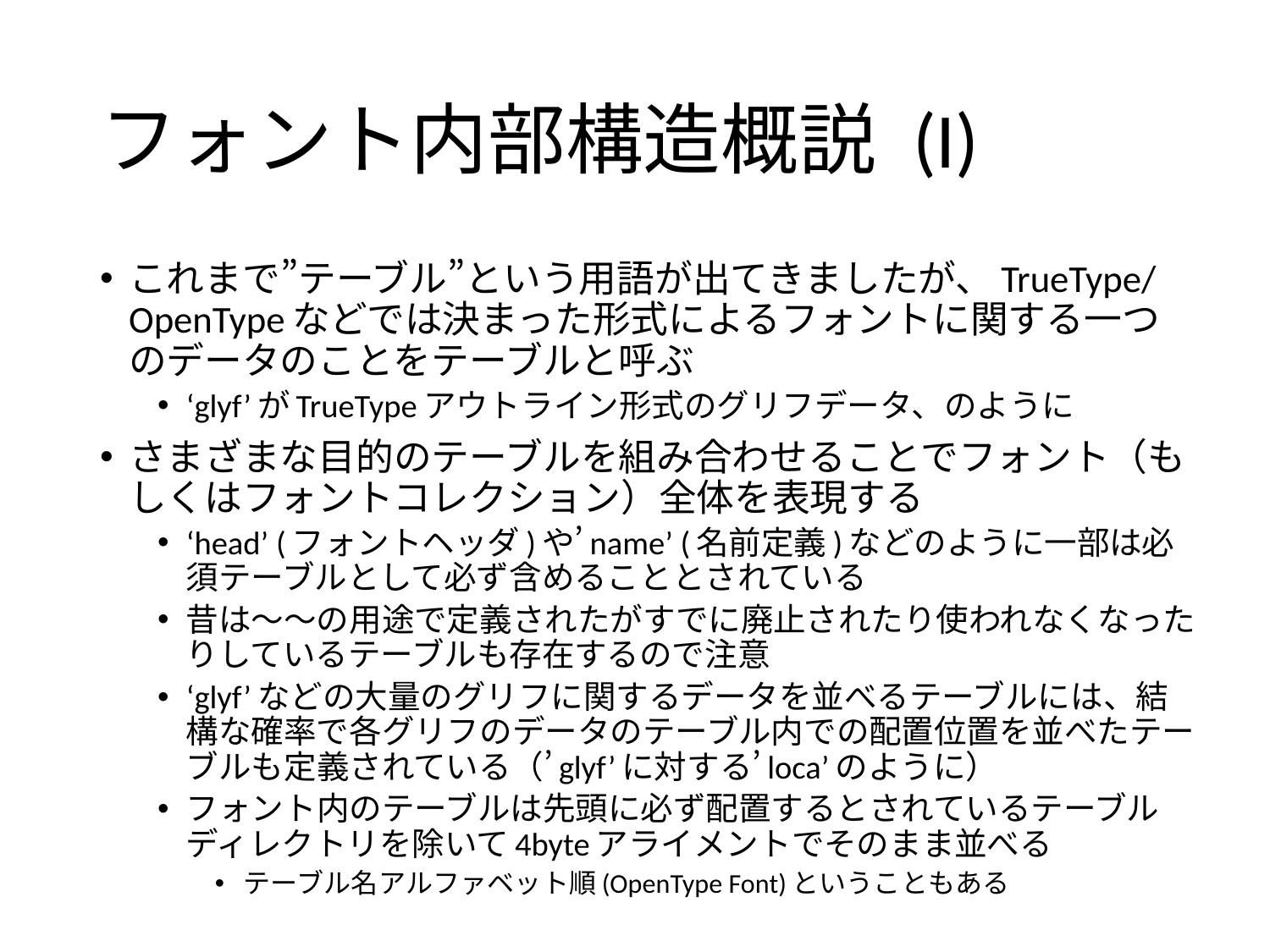

# フォント内部構造概説 (I)
これまで”テーブル”という用語が出てきましたが、TrueType/OpenTypeなどでは決まった形式によるフォントに関する一つのデータのことをテーブルと呼ぶ
‘glyf’がTrueTypeアウトライン形式のグリフデータ、のように
さまざまな目的のテーブルを組み合わせることでフォント（もしくはフォントコレクション）全体を表現する
‘head’ (フォントヘッダ)や’name’ (名前定義)などのように一部は必須テーブルとして必ず含めることとされている
昔は～～の用途で定義されたがすでに廃止されたり使われなくなったりしているテーブルも存在するので注意
‘glyf’などの大量のグリフに関するデータを並べるテーブルには、結構な確率で各グリフのデータのテーブル内での配置位置を並べたテーブルも定義されている（’glyf’に対する’loca’のように）
フォント内のテーブルは先頭に必ず配置するとされているテーブルディレクトリを除いて4byteアライメントでそのまま並べる
テーブル名アルファベット順(OpenType Font)ということもある